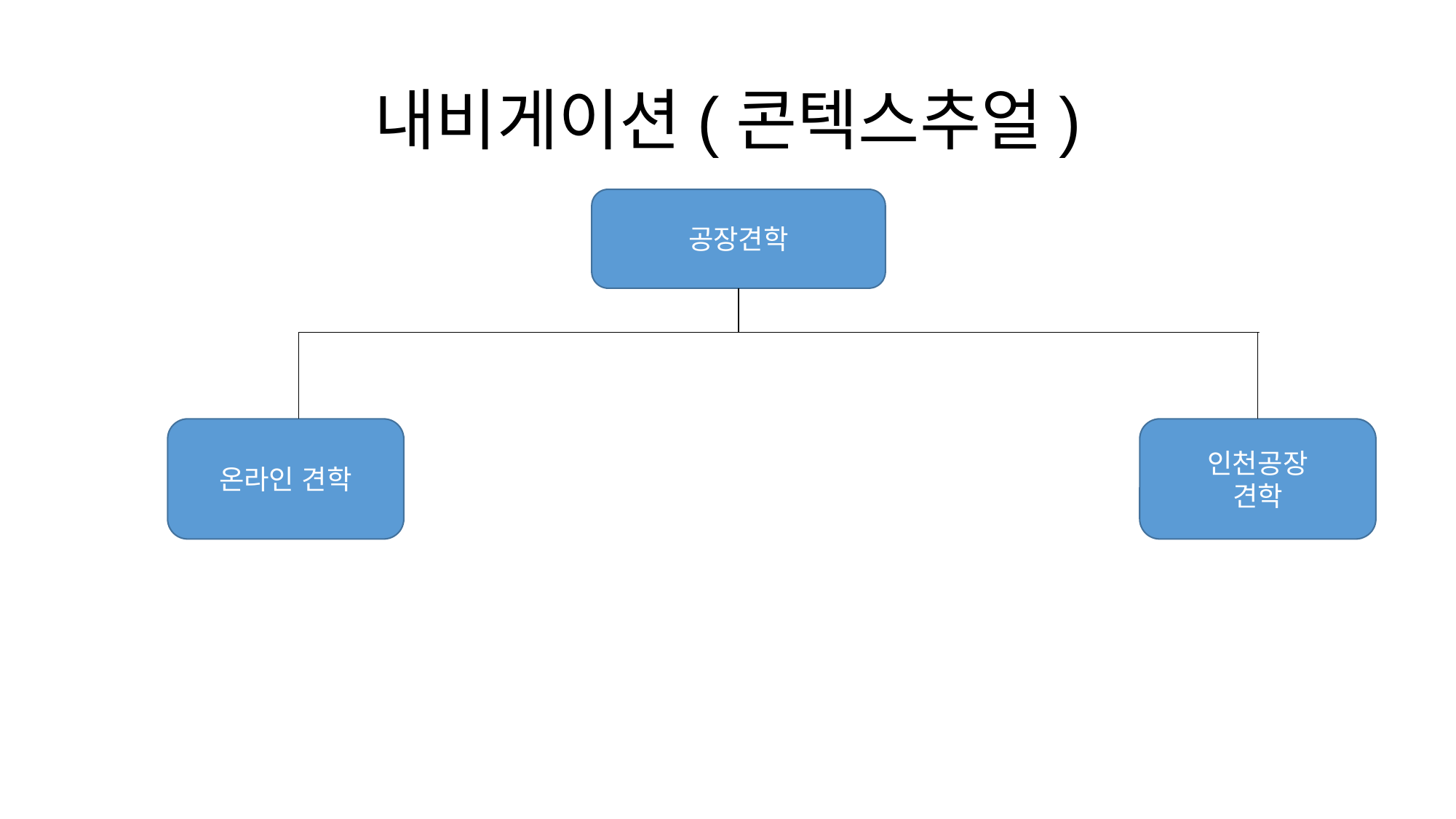

# 내비게이션(콘텍스추얼)
공장견학
온라인 견학
인천공장
견학